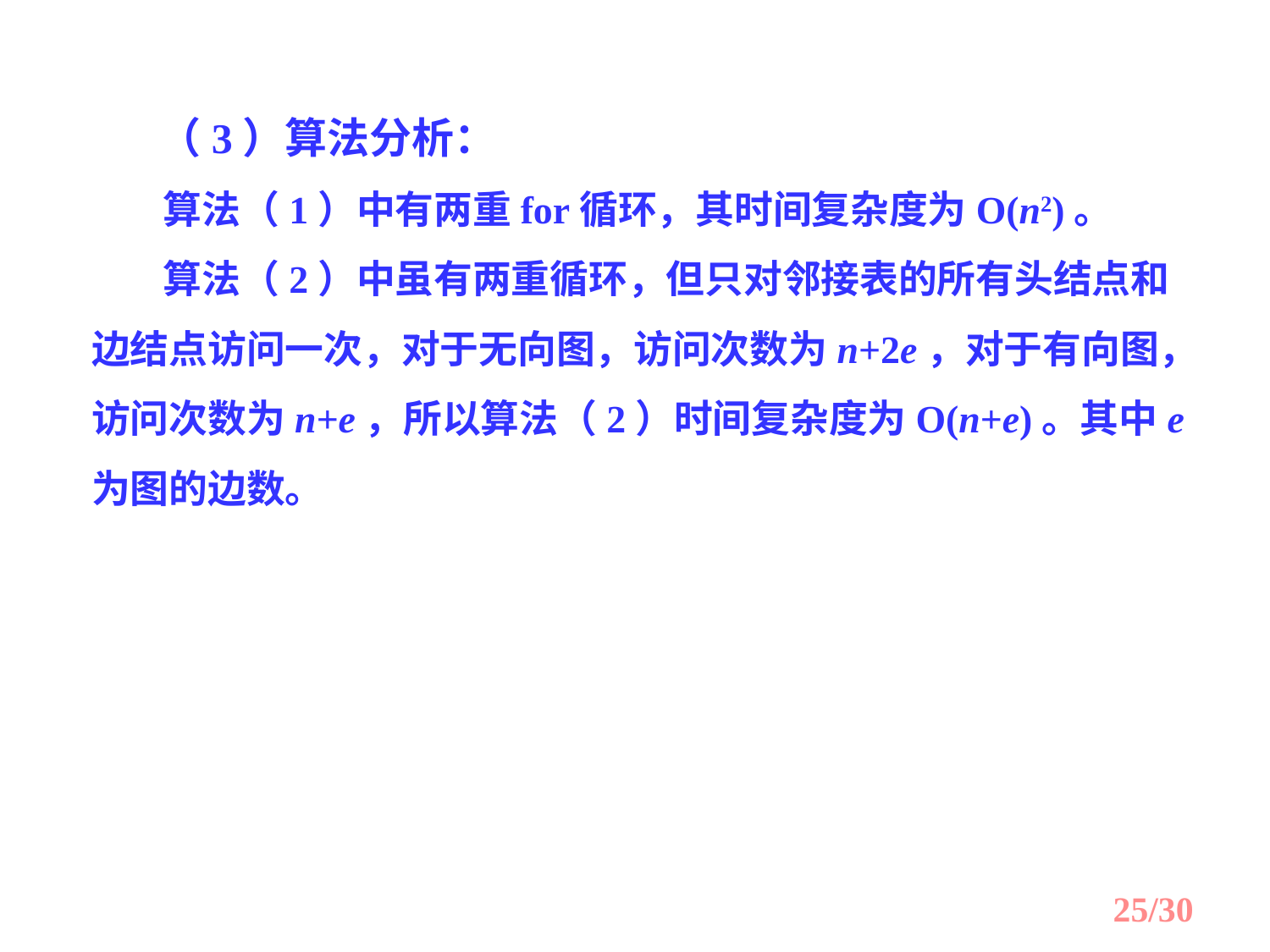

（3）算法分析：
       算法（1）中有两重for循环，其时间复杂度为O(n2)。
       算法（2）中虽有两重循环，但只对邻接表的所有头结点和边结点访问一次，对于无向图，访问次数为n+2e，对于有向图，访问次数为n+e，所以算法（2）时间复杂度为O(n+e)。其中e为图的边数。
25/30